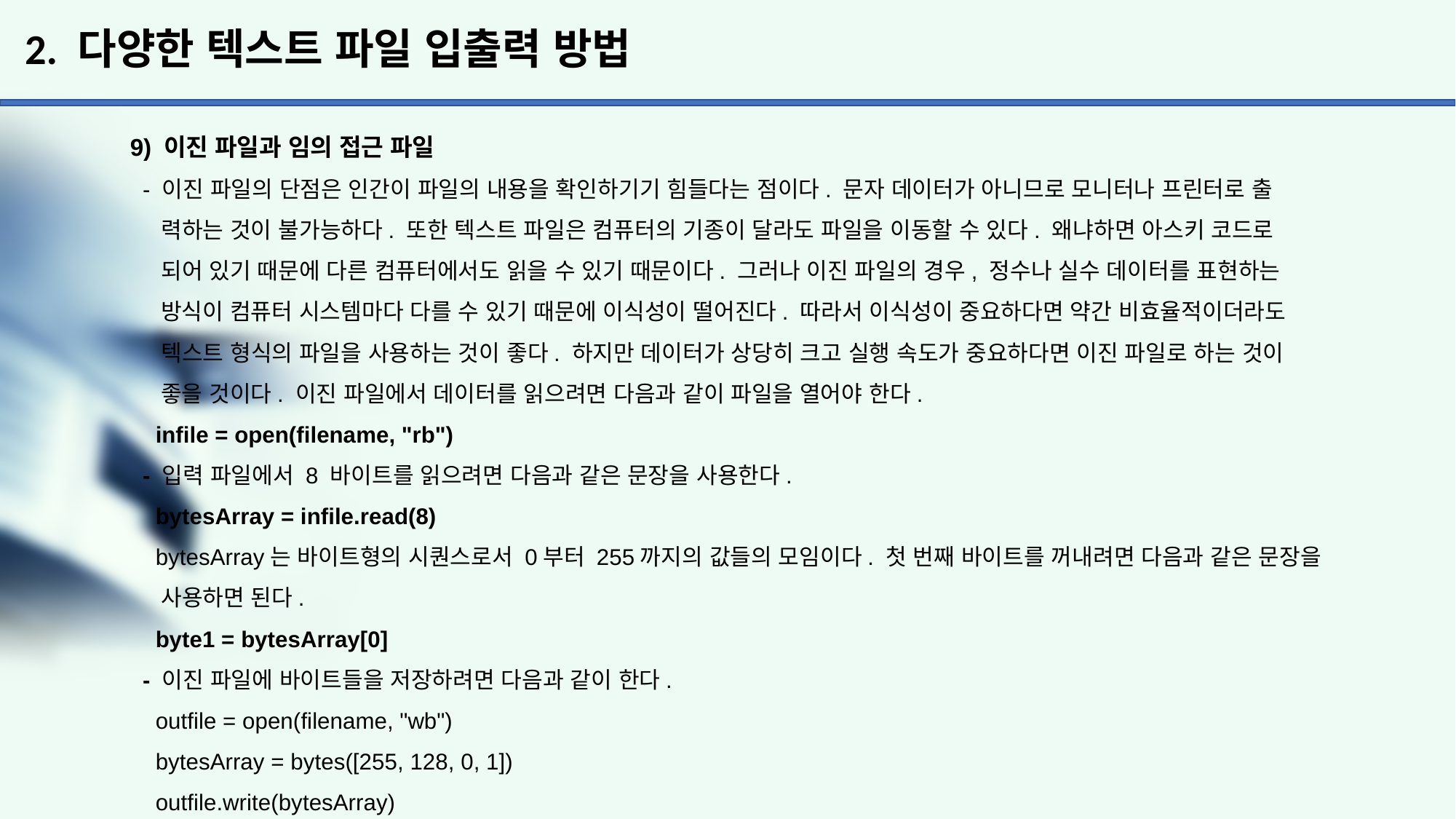

# 2. 다양한 텍스트 파일 입출력 방법
9) 이진 파일과 임의 접근 파일
  - 이진 파일의 단점은 인간이 파일의 내용을 확인하기기 힘들다는 점이다. 문자 데이터가 아니므로 모니터나 프린터로 출
    력하는 것이 불가능하다. 또한 텍스트 파일은 컴퓨터의 기종이 달라도 파일을 이동할 수 있다. 왜냐하면 아스키 코드로
    되어 있기 때문에 다른 컴퓨터에서도 읽을 수 있기 때문이다. 그러나 이진 파일의 경우, 정수나 실수 데이터를 표현하는
    방식이 컴퓨터 시스템마다 다를 수 있기 때문에 이식성이 떨어진다. 따라서 이식성이 중요하다면 약간 비효율적이더라도
    텍스트 형식의 파일을 사용하는 것이 좋다. 하지만 데이터가 상당히 크고 실행 속도가 중요하다면 이진 파일로 하는 것이
    좋을 것이다. 이진 파일에서 데이터를 읽으려면 다음과 같이 파일을 열어야 한다.
    infile = open(filename, "rb")
  - 입력 파일에서 8 바이트를 읽으려면 다음과 같은 문장을 사용한다.
    bytesArray = infile.read(8)
    bytesArray는 바이트형의 시퀀스로서 0부터 255까지의 값들의 모임이다. 첫 번째 바이트를 꺼내려면 다음과 같은 문장을
    사용하면 된다.
    byte1 = bytesArray[0]
  - 이진 파일에 바이트들을 저장하려면 다음과 같이 한다.
    outfile = open(filename, "wb")
    bytesArray = bytes([255, 128, 0, 1])
    outfile.write(bytesArray)